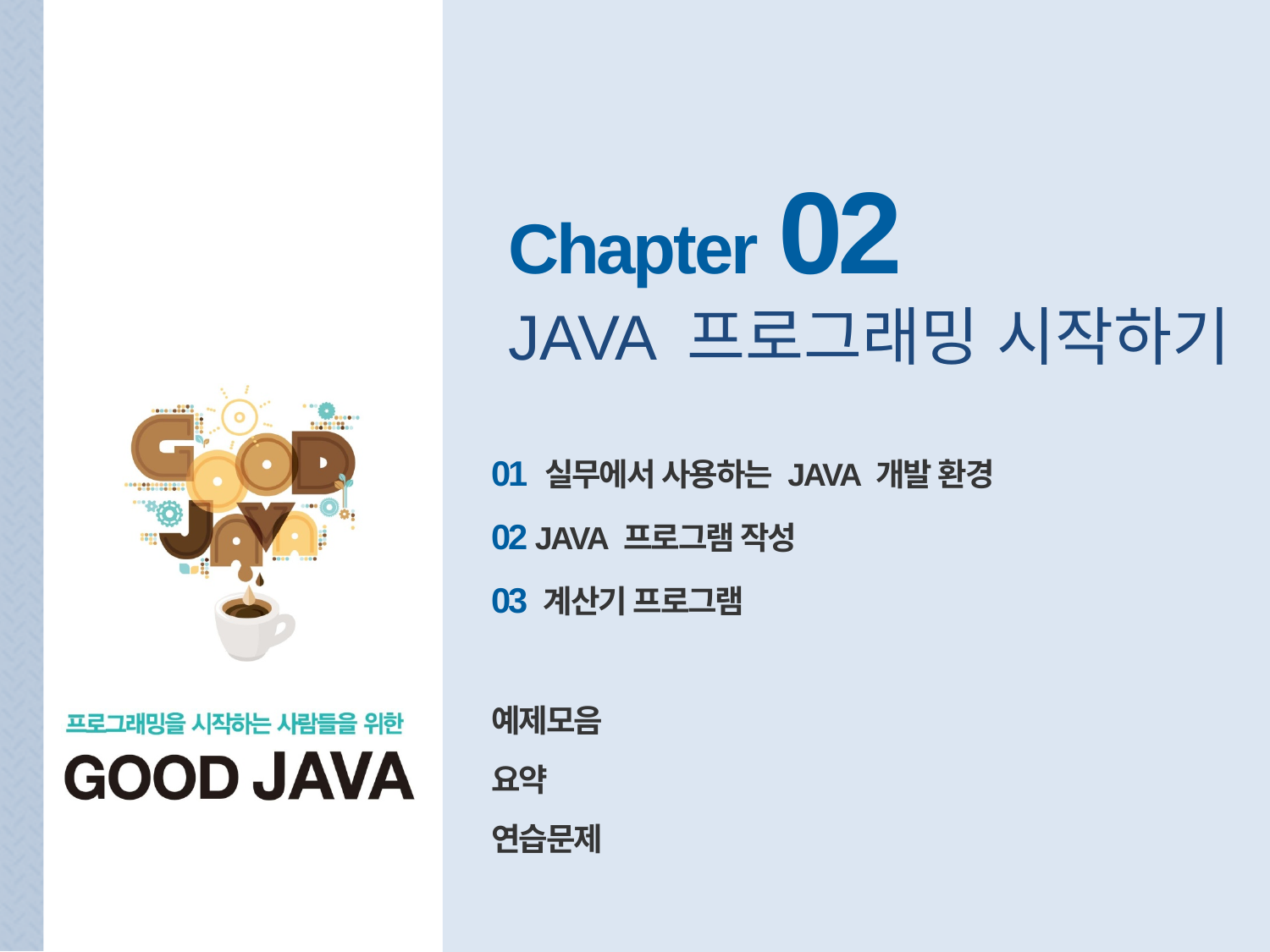

Chapter 02
JAVA 프로그래밍 시작하기
01 실무에서 사용하는 JAVA 개발 환경
02 JAVA 프로그램 작성
03 계산기 프로그램

예제모음
요약
연습문제